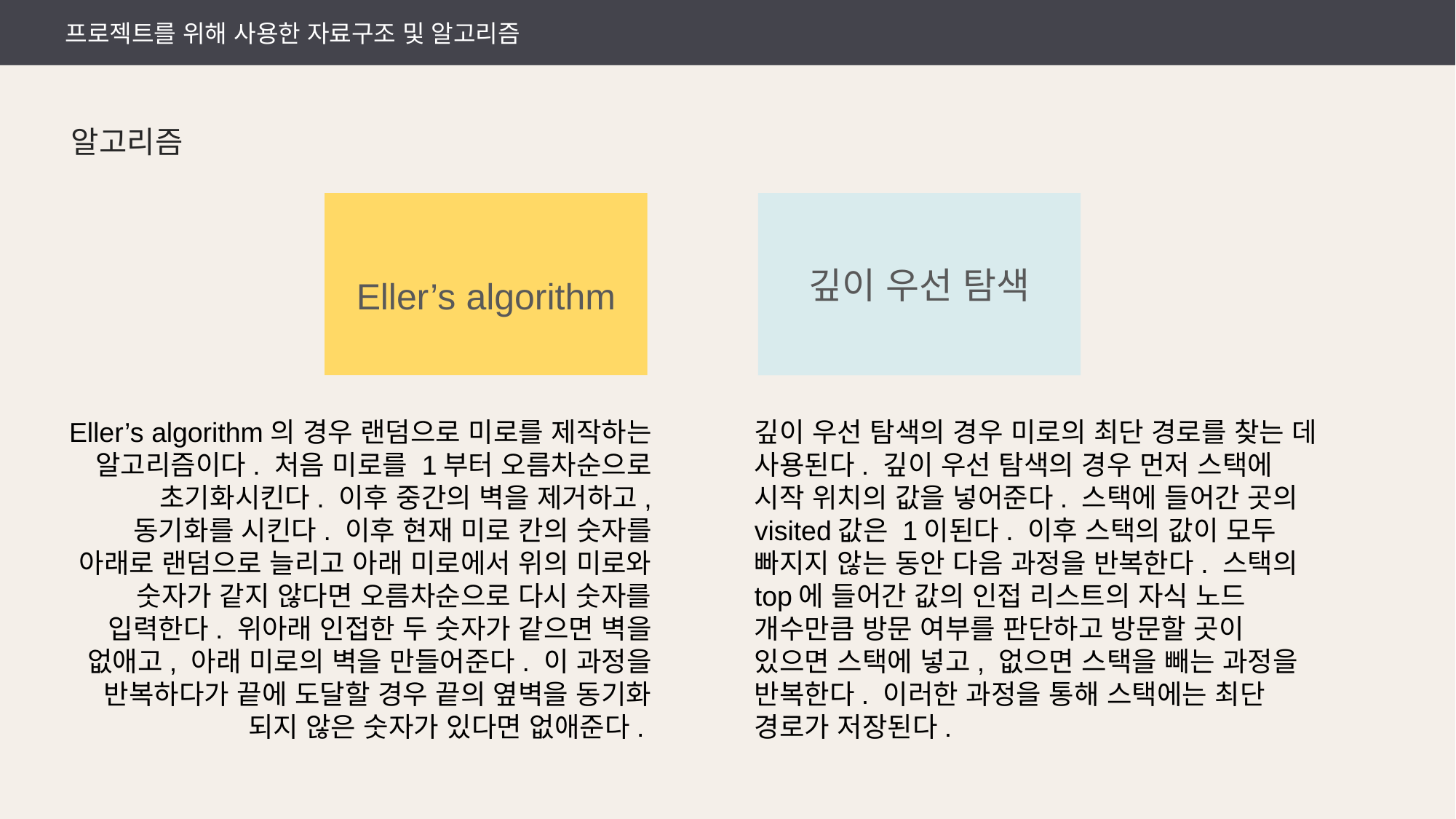

프로젝트를 위해 사용한 자료구조 및 알고리즘

알고리즘
Eller’s algorithm
깊이 우선 탐색
Eller’s algorithm의 경우 랜덤으로 미로를 제작하는 알고리즘이다. 처음 미로를 1부터 오름차순으로 초기화시킨다. 이후 중간의 벽을 제거하고, 동기화를 시킨다. 이후 현재 미로 칸의 숫자를 아래로 랜덤으로 늘리고 아래 미로에서 위의 미로와 숫자가 같지 않다면 오름차순으로 다시 숫자를 입력한다. 위아래 인접한 두 숫자가 같으면 벽을 없애고, 아래 미로의 벽을 만들어준다. 이 과정을 반복하다가 끝에 도달할 경우 끝의 옆벽을 동기화 되지 않은 숫자가 있다면 없애준다.
깊이 우선 탐색의 경우 미로의 최단 경로를 찾는 데 사용된다. 깊이 우선 탐색의 경우 먼저 스택에 시작 위치의 값을 넣어준다. 스택에 들어간 곳의 visited값은 1이된다. 이후 스택의 값이 모두 빠지지 않는 동안 다음 과정을 반복한다. 스택의 top에 들어간 값의 인접 리스트의 자식 노드 개수만큼 방문 여부를 판단하고 방문할 곳이 있으면 스택에 넣고, 없으면 스택을 빼는 과정을 반복한다. 이러한 과정을 통해 스택에는 최단 경로가 저장된다.